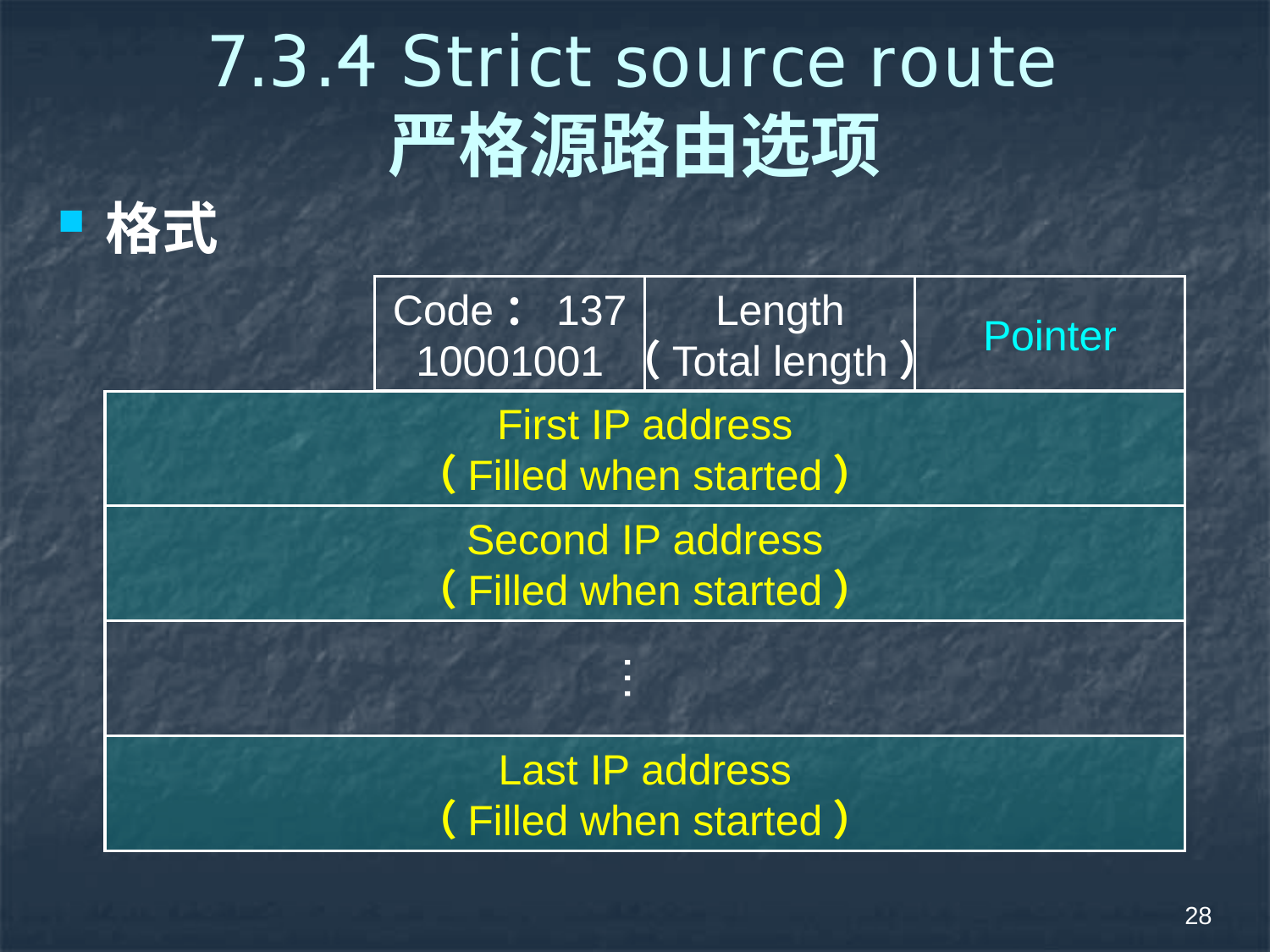

# 7.3.4 Strict source route 严格源路由选项
格式
Code：137
10001001
Length
（Total length）
Pointer
First IP address
（Filled when started）
Second IP address
（Filled when started）
…
Last IP address
（Filled when started）
28